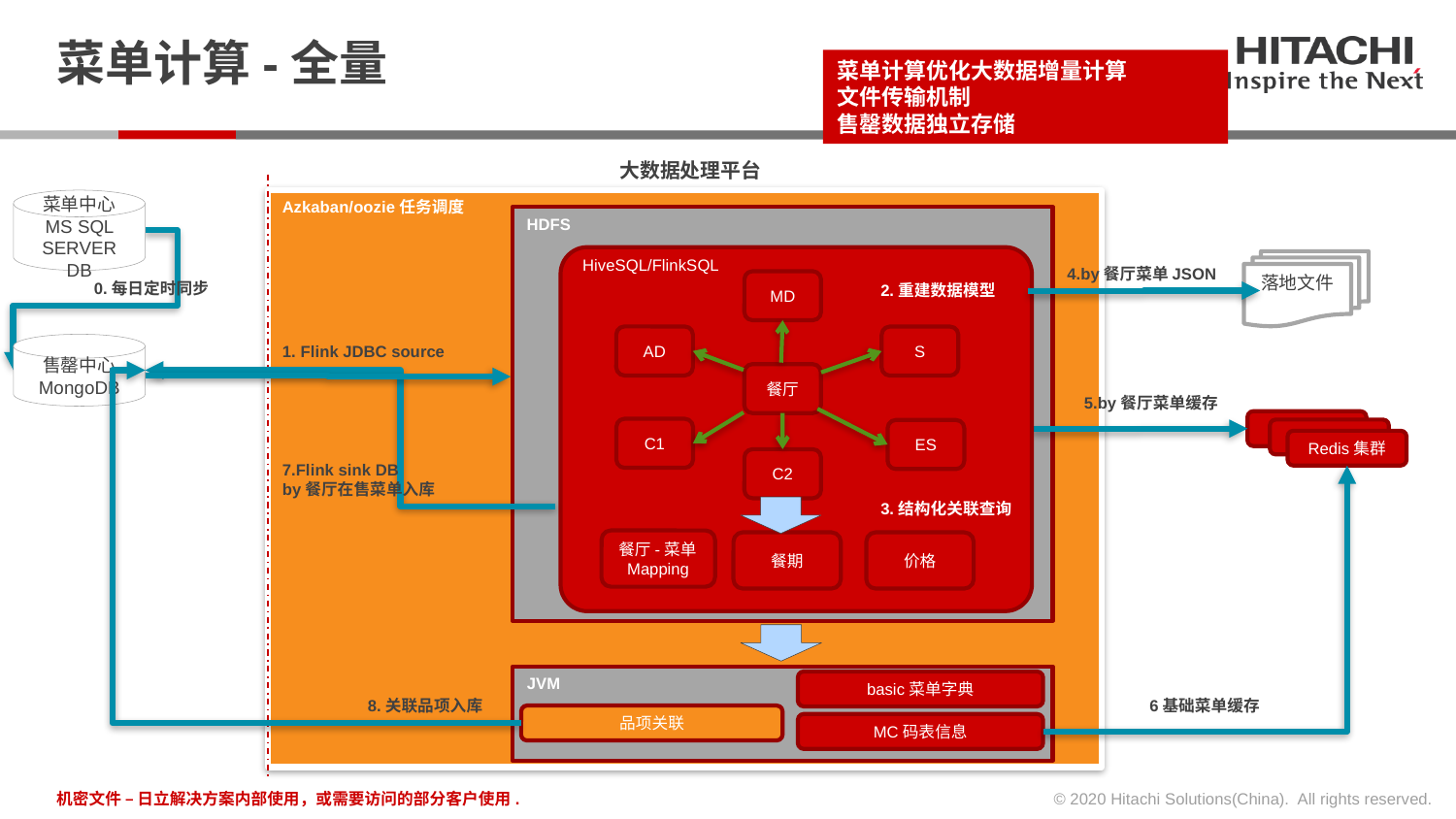

# 菜单计算-全量
菜单计算优化大数据增量计算
文件传输机制
售罄数据独立存储
大数据处理平台
菜单中心
MS SQL SERVER DB
Azkaban/oozie任务调度
HDFS
HiveSQL/FlinkSQL
MD
AD
S
餐厅
C1
ES
C2
餐厅-菜单Mapping
餐期
价格
basic菜单字典
品项关联
MC码表信息
落地文件

4.by餐厅菜单JSON
0.每日定时同步
2.重建数据模型
售罄中心
MongoDB
1. Flink JDBC source
5.by餐厅菜单缓存
Redis
Redis
Redis集群
7.Flink sink DB
by餐厅在售菜单入库
MongoDB
3.结构化关联查询

JVM
8.关联品项入库
6基础菜单缓存